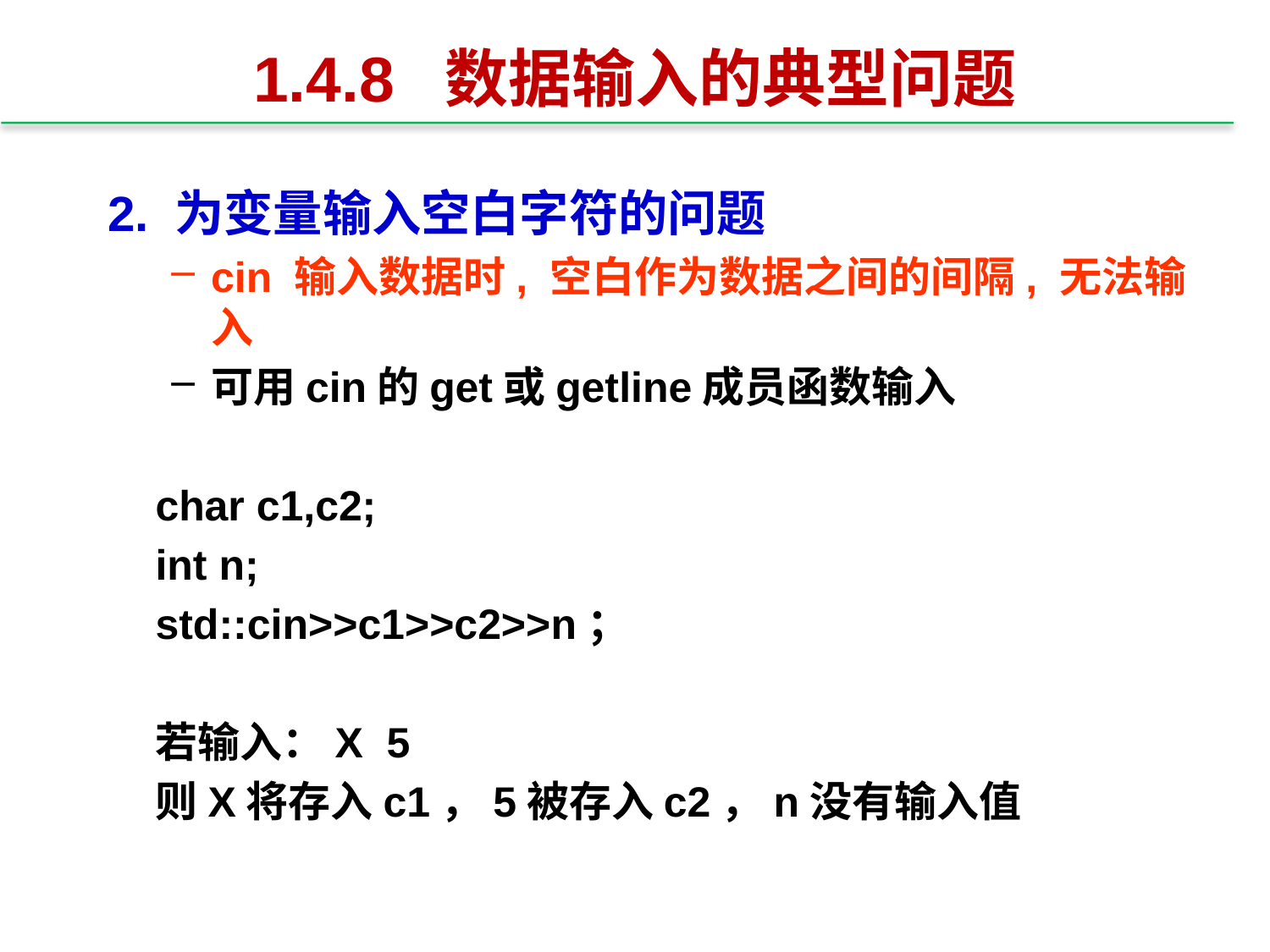

# 1.4.8  数据输入的典型问题
2. 为变量输入空白字符的问题
cin 输入数据时, 空白作为数据之间的间隔, 无法输入
可用cin的get或getline成员函数输入

	char c1,c2;
	int n;
	std::cin>>c1>>c2>>n；

	若输入：X  5
	则X将存入c1，5被存入c2，n没有输入值